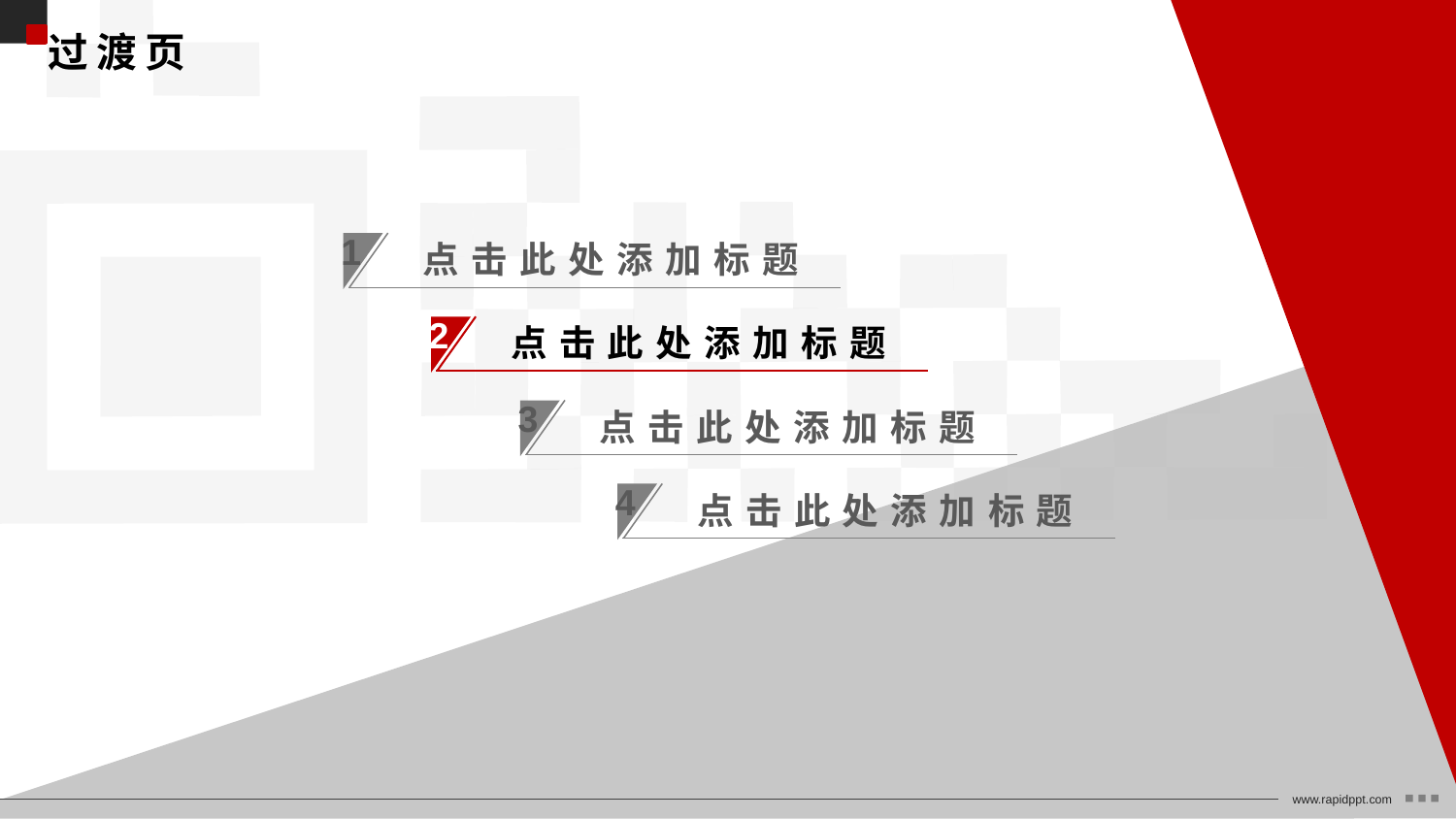

过渡页
1
点击此处添加标题

2
点击此处添加标题

3
点击此处添加标题

4
点击此处添加标题